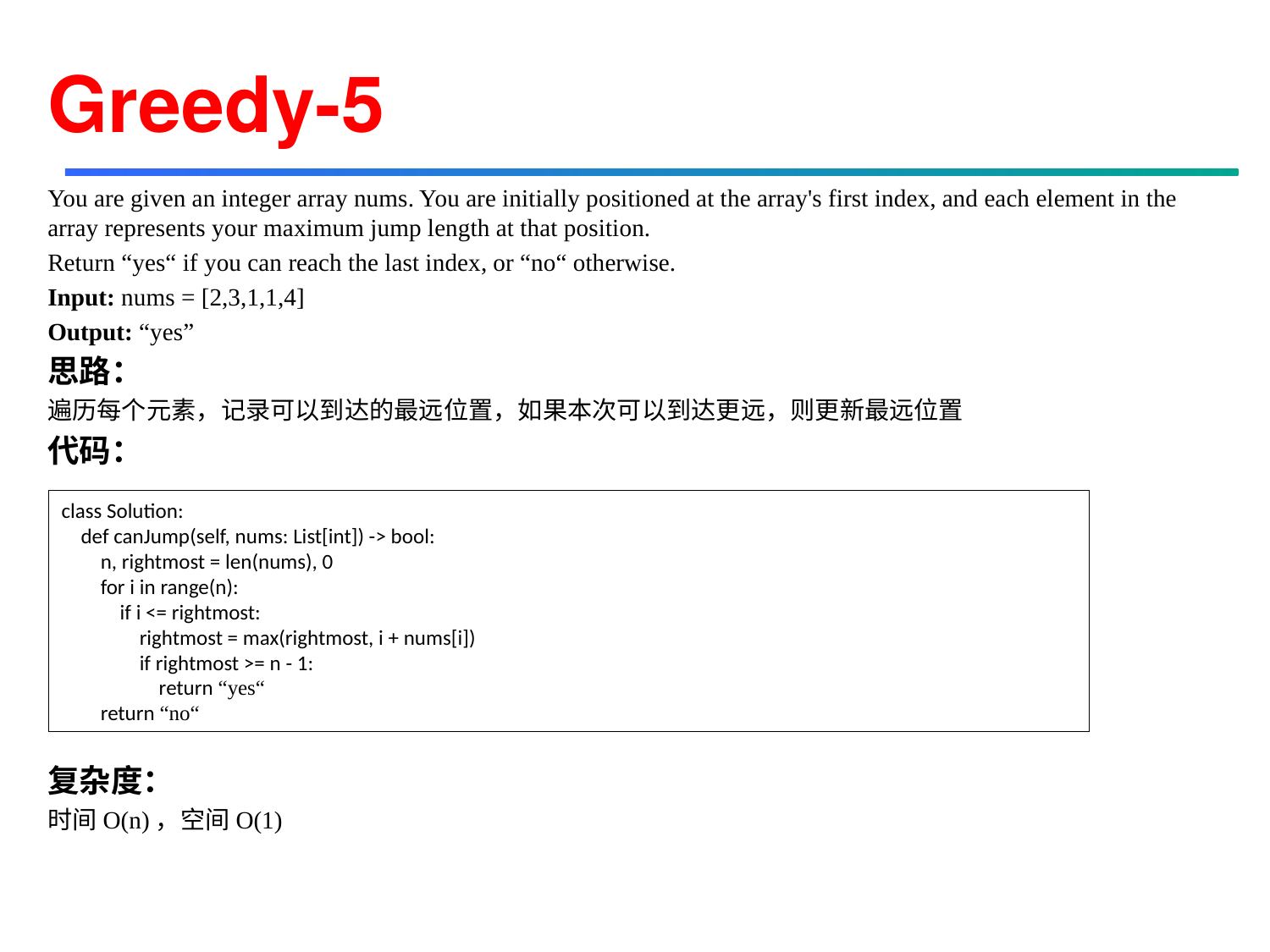

# Greedy-5
You are given an integer array nums. You are initially positioned at the array's first index, and each element in the array represents your maximum jump length at that position.
Return “yes“ if you can reach the last index, or “no“ otherwise.
Input: nums = [2,3,1,1,4]
Output: “yes”
思路：
遍历每个元素，记录可以到达的最远位置，如果本次可以到达更远，则更新最远位置
代码：

复杂度：
时间O(n)，空间O(1)
class Solution:
    def canJump(self, nums: List[int]) -> bool:
        n, rightmost = len(nums), 0
        for i in range(n):
            if i <= rightmost:
                rightmost = max(rightmost, i + nums[i])
                if rightmost >= n - 1:
                    return “yes“
        return “no“